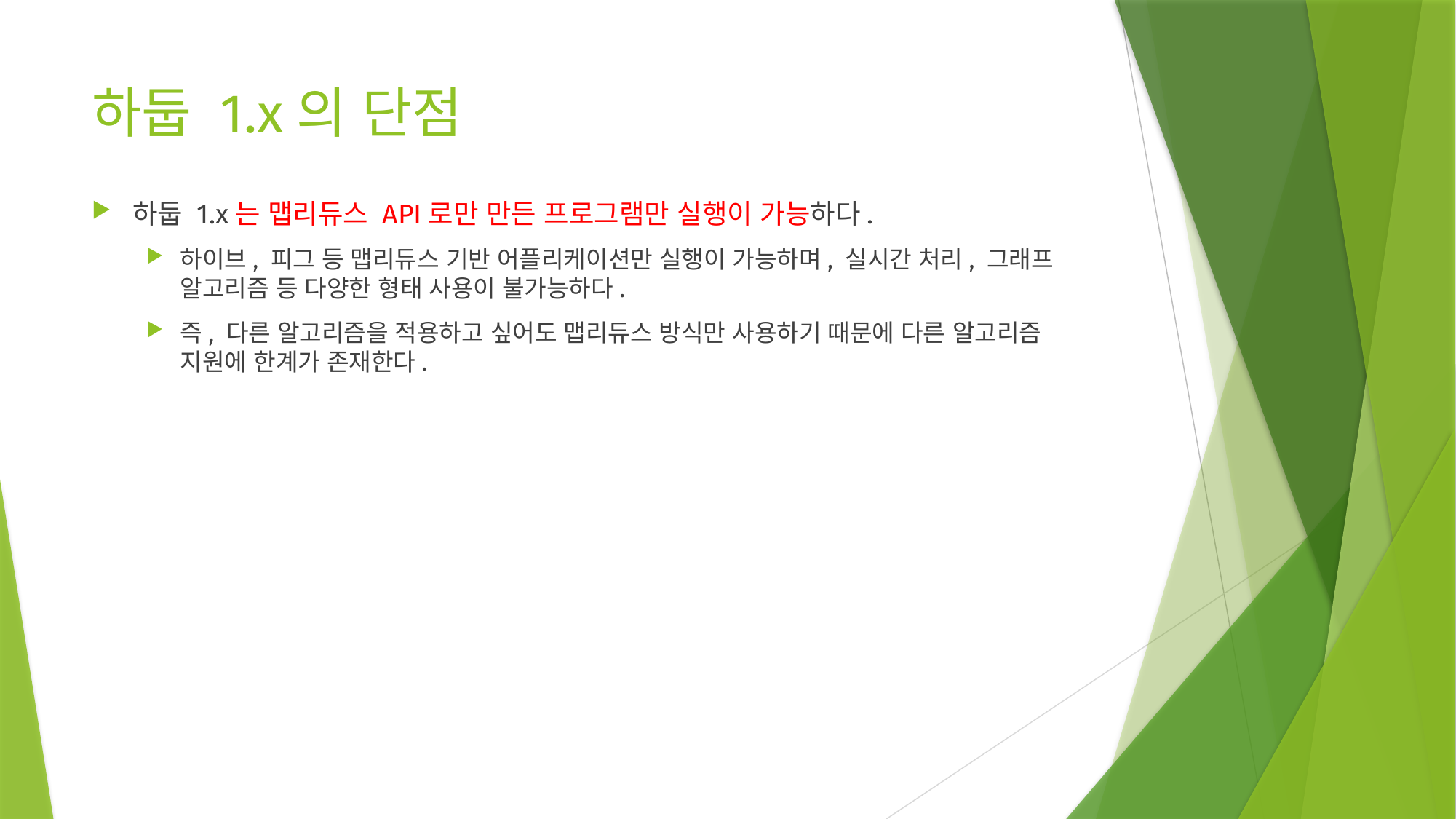

# 하둡 1.x의 단점
하둡 1.x는 맵리듀스 API로만 만든 프로그램만 실행이 가능하다.
하이브, 피그 등 맵리듀스 기반 어플리케이션만 실행이 가능하며, 실시간 처리, 그래프 알고리즘 등 다양한 형태 사용이 불가능하다.
즉, 다른 알고리즘을 적용하고 싶어도 맵리듀스 방식만 사용하기 때문에 다른 알고리즘 지원에 한계가 존재한다.